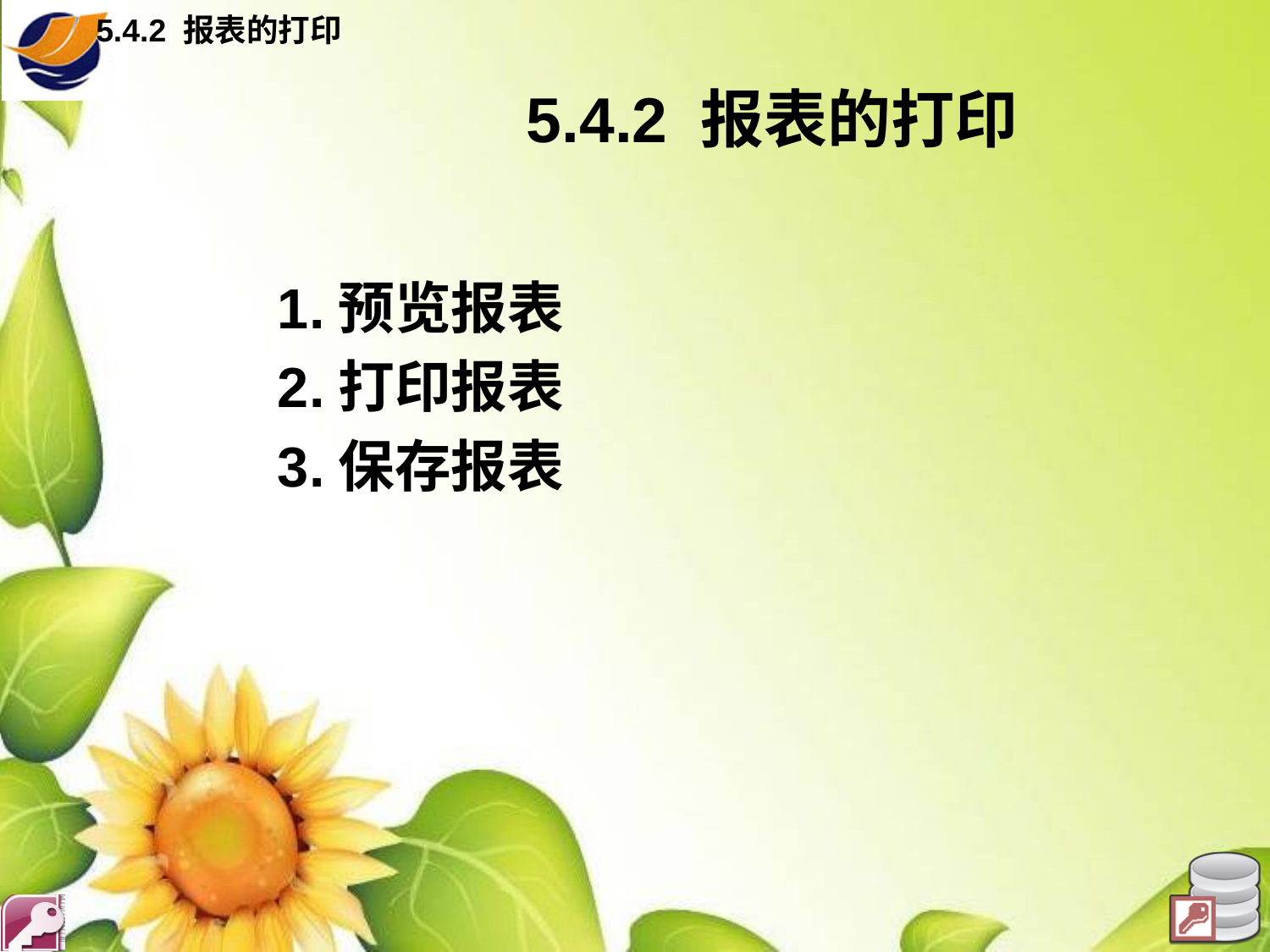

5.4.2 报表的打印
# 5.4.2 报表的打印
1.预览报表
2.打印报表
3.保存报表